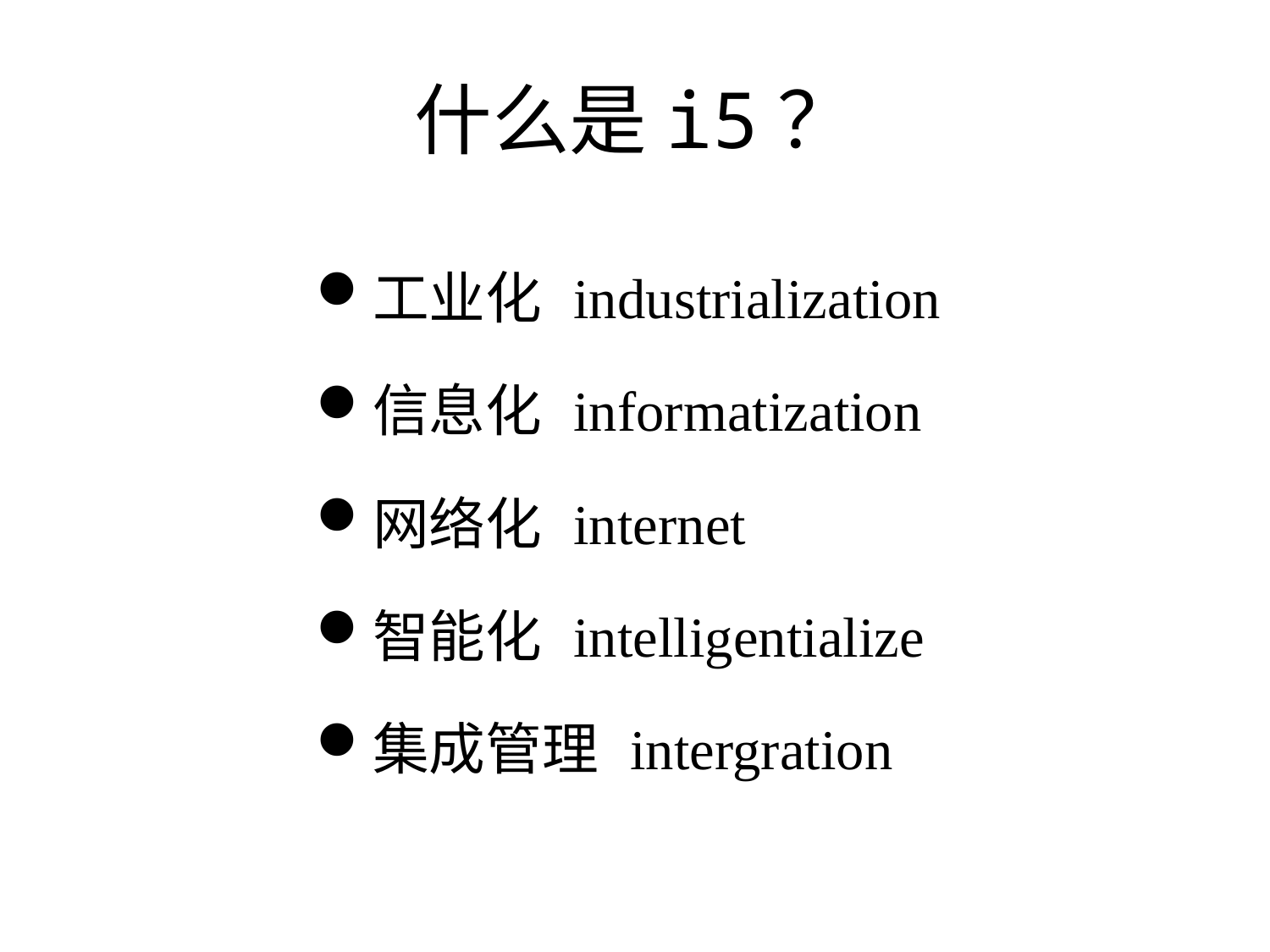

什么是i5？
工业化 industrialization
信息化 informatization
网络化 internet
智能化 intelligentialize
集成管理 intergration